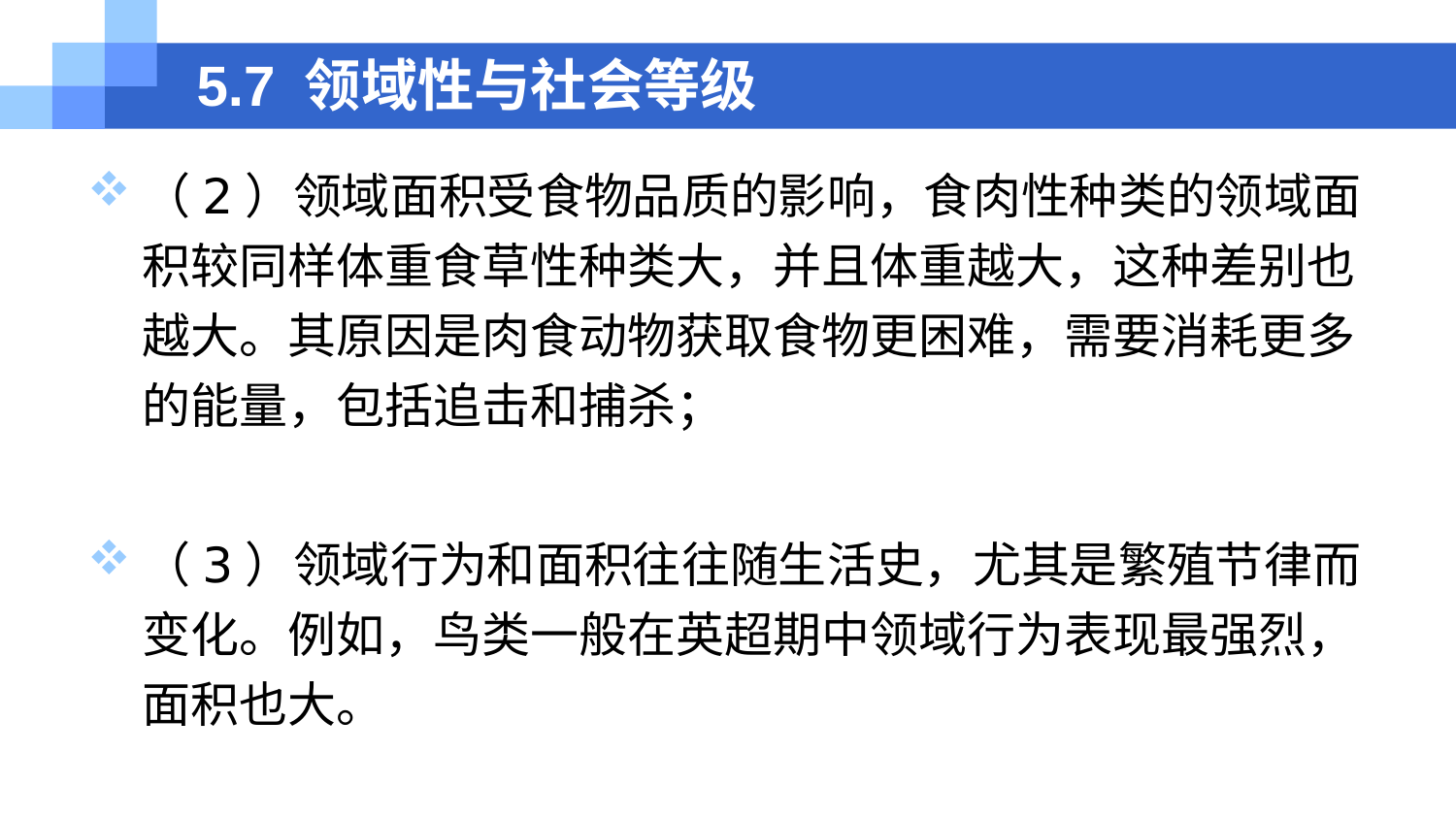

# 5.7 领域性与社会等级
（2）领域面积受食物品质的影响，食肉性种类的领域面积较同样体重食草性种类大，并且体重越大，这种差别也越大。其原因是肉食动物获取食物更困难，需要消耗更多的能量，包括追击和捕杀；

（3）领域行为和面积往往随生活史，尤其是繁殖节律而变化。例如，鸟类一般在英超期中领域行为表现最强烈，面积也大。